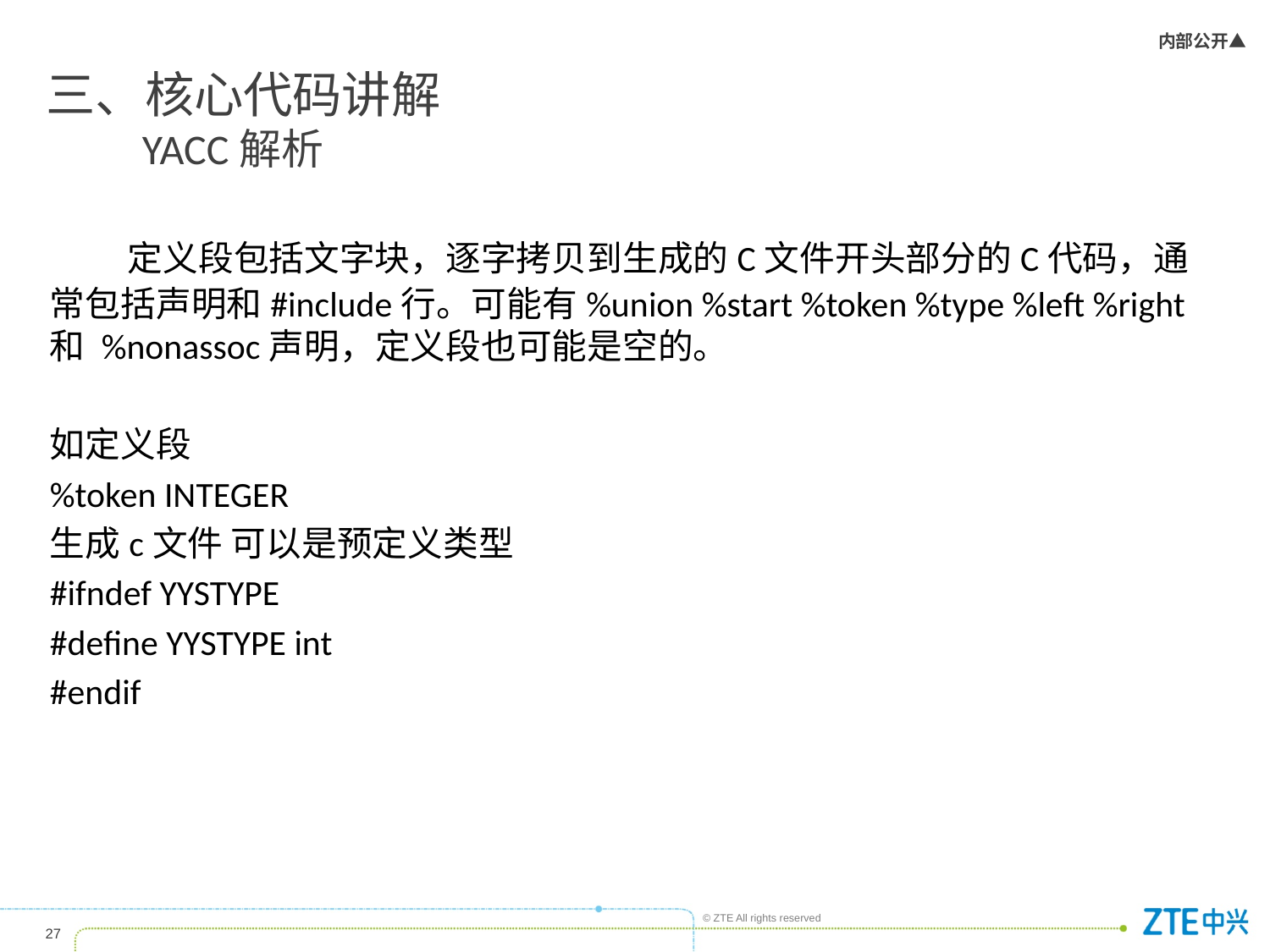

# 三、核心代码讲解 YACC解析
      定义段包括文字块，逐字拷贝到生成的C文件开头部分的C代码，通常包括声明和#include行。可能有%union %start %token %type %left %right 和 %nonassoc声明，定义段也可能是空的。

如定义段
%token INTEGER
生成c文件 可以是预定义类型
#ifndef YYSTYPE
#define YYSTYPE int
#endif